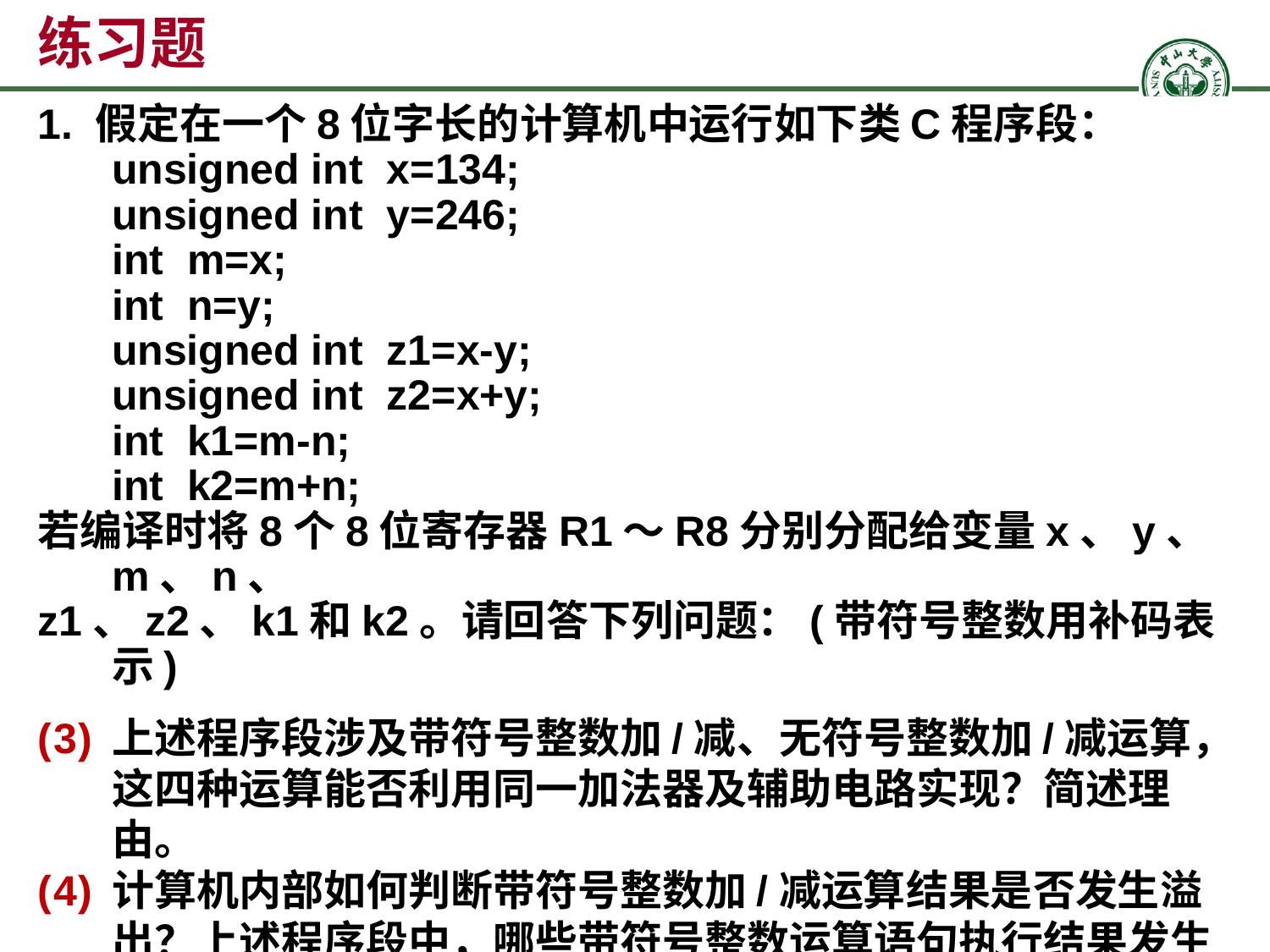

# 练习题
1. 假定在一个8位字长的计算机中运行如下类C程序段：
	unsigned int  x=134;
	unsigned int  y=246;
	int  m=x;
	int  n=y;
	unsigned int  z1=x-y;
	unsigned int  z2=x+y;
	int  k1=m-n;
	int  k2=m+n;
若编译时将8个8位寄存器R1～R8分别分配给变量x、y、m、n、
z1、z2、k1和k2。请回答下列问题：(带符号整数用补码表示)
上述程序段涉及带符号整数加/减、无符号整数加/减运算，这四种运算能否利用同一加法器及辅助电路实现？简述理由。
计算机内部如何判断带符号整数加/减运算结果是否发生溢出？上述程序段中，哪些带符号整数运算语句执行结果发生溢出？